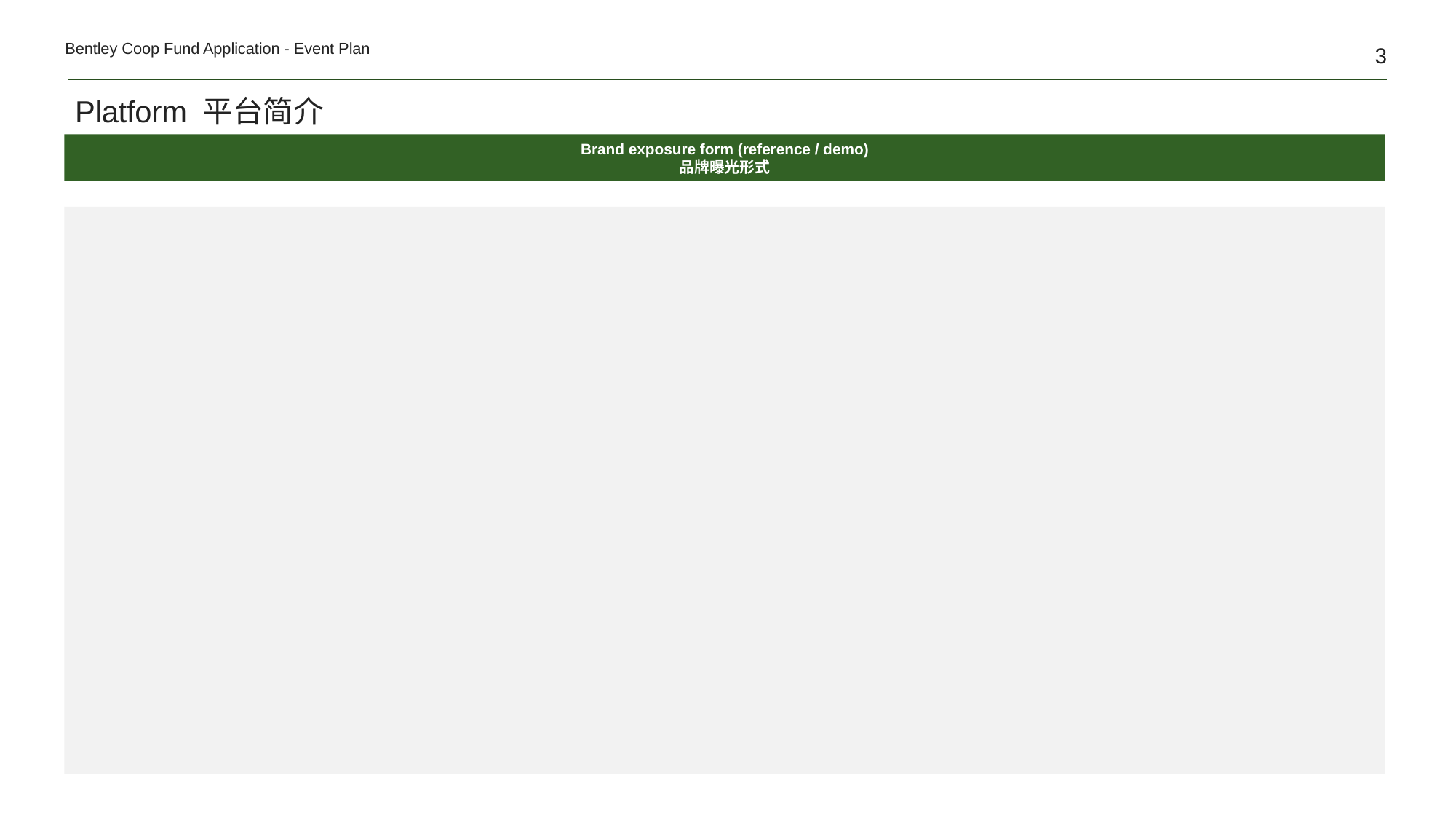

3
Bentley Coop Fund Application - Event Plan
Platform 平台简介
Brand exposure form (reference / demo)
品牌曝光形式